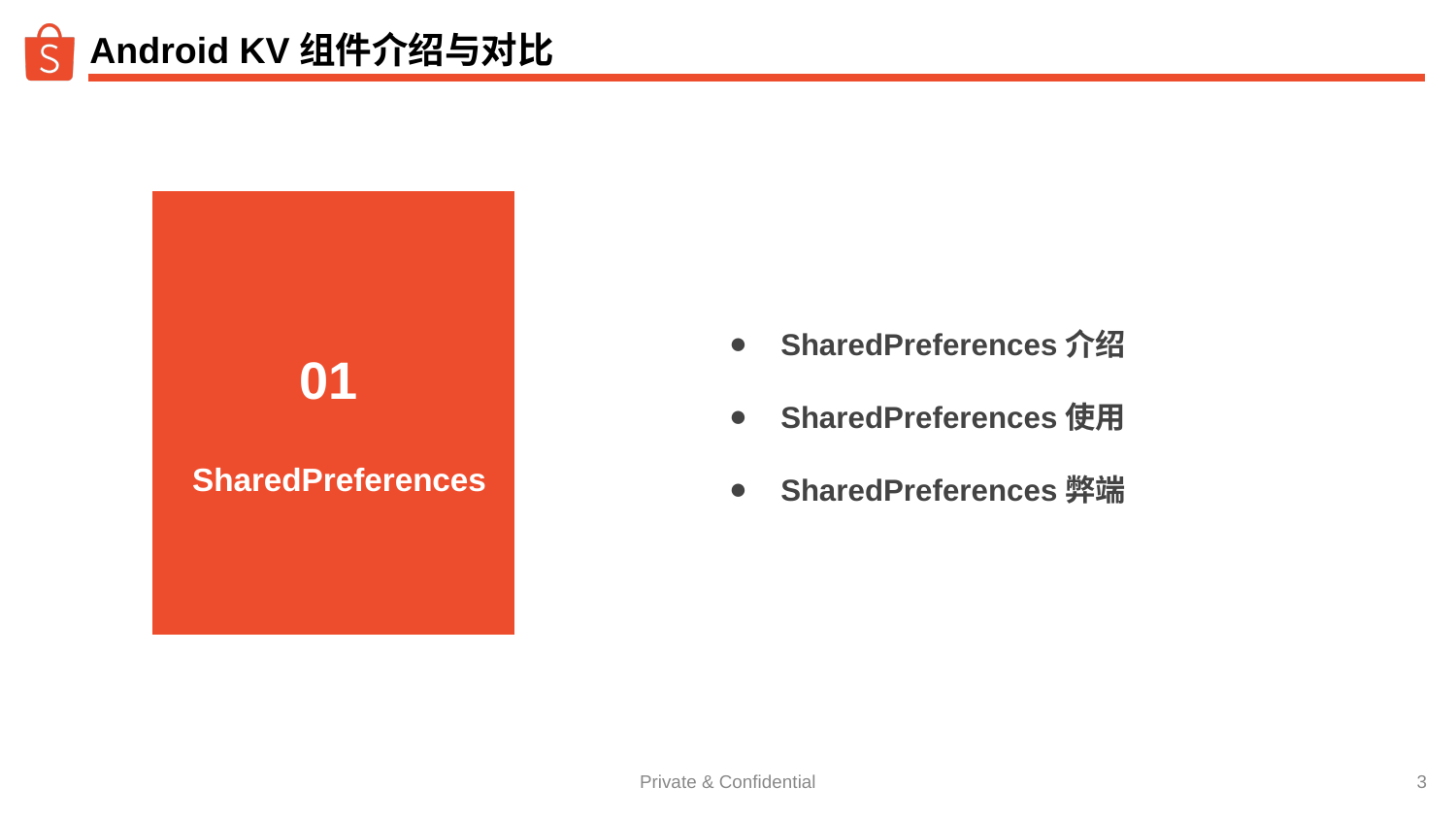

# Android KV组件介绍与对比

SharedPreferences介绍
SharedPreferences使用
SharedPreferences弊端

 01

简介
SharedPreferences
3